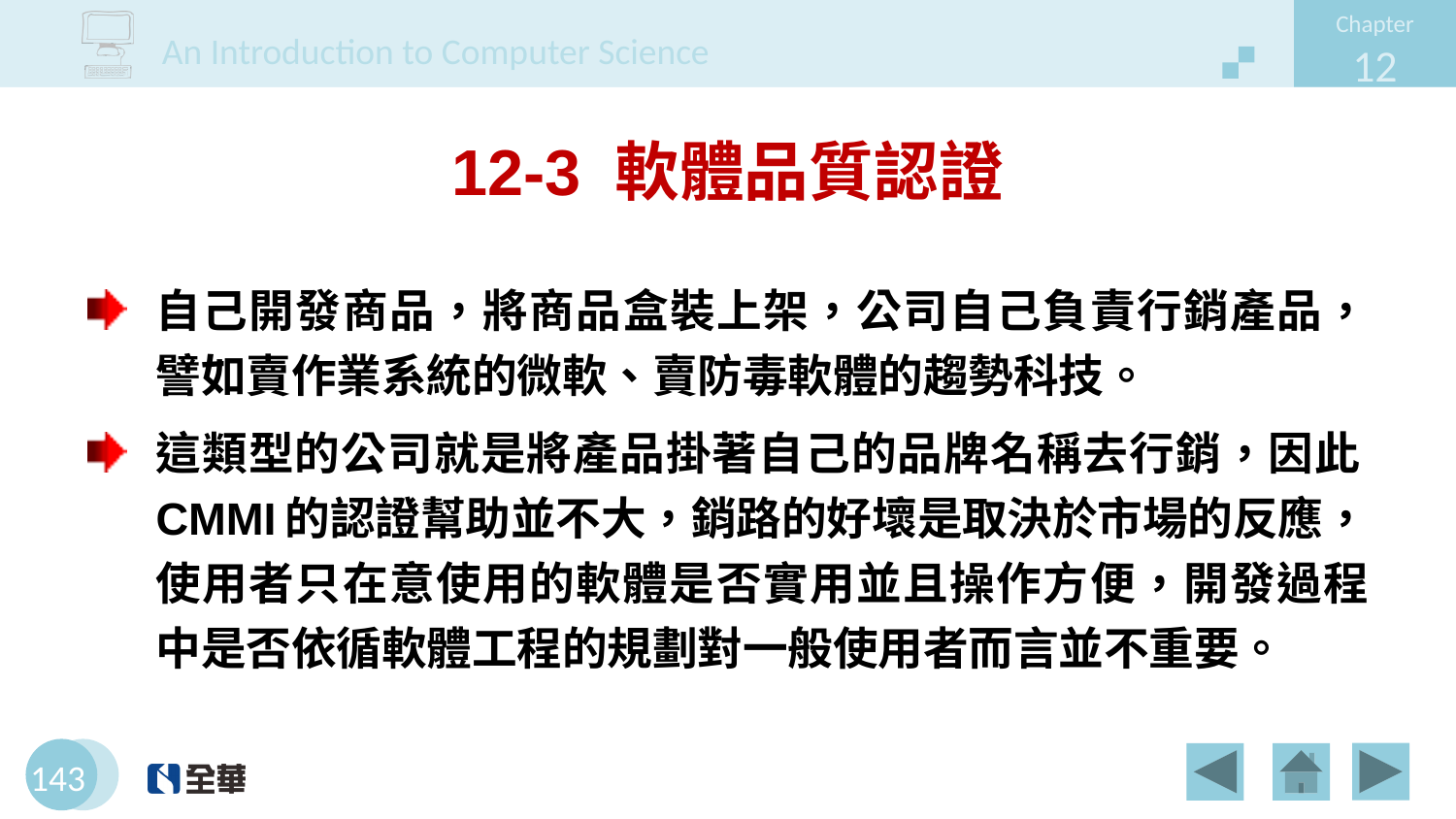

# 12-3 軟體品質認證
自己開發商品，將商品盒裝上架，公司自己負責行銷產品，譬如賣作業系統的微軟、賣防毒軟體的趨勢科技。
這類型的公司就是將產品掛著自己的品牌名稱去行銷，因此CMMI的認證幫助並不大，銷路的好壞是取決於市場的反應，使用者只在意使用的軟體是否實用並且操作方便，開發過程中是否依循軟體工程的規劃對一般使用者而言並不重要。